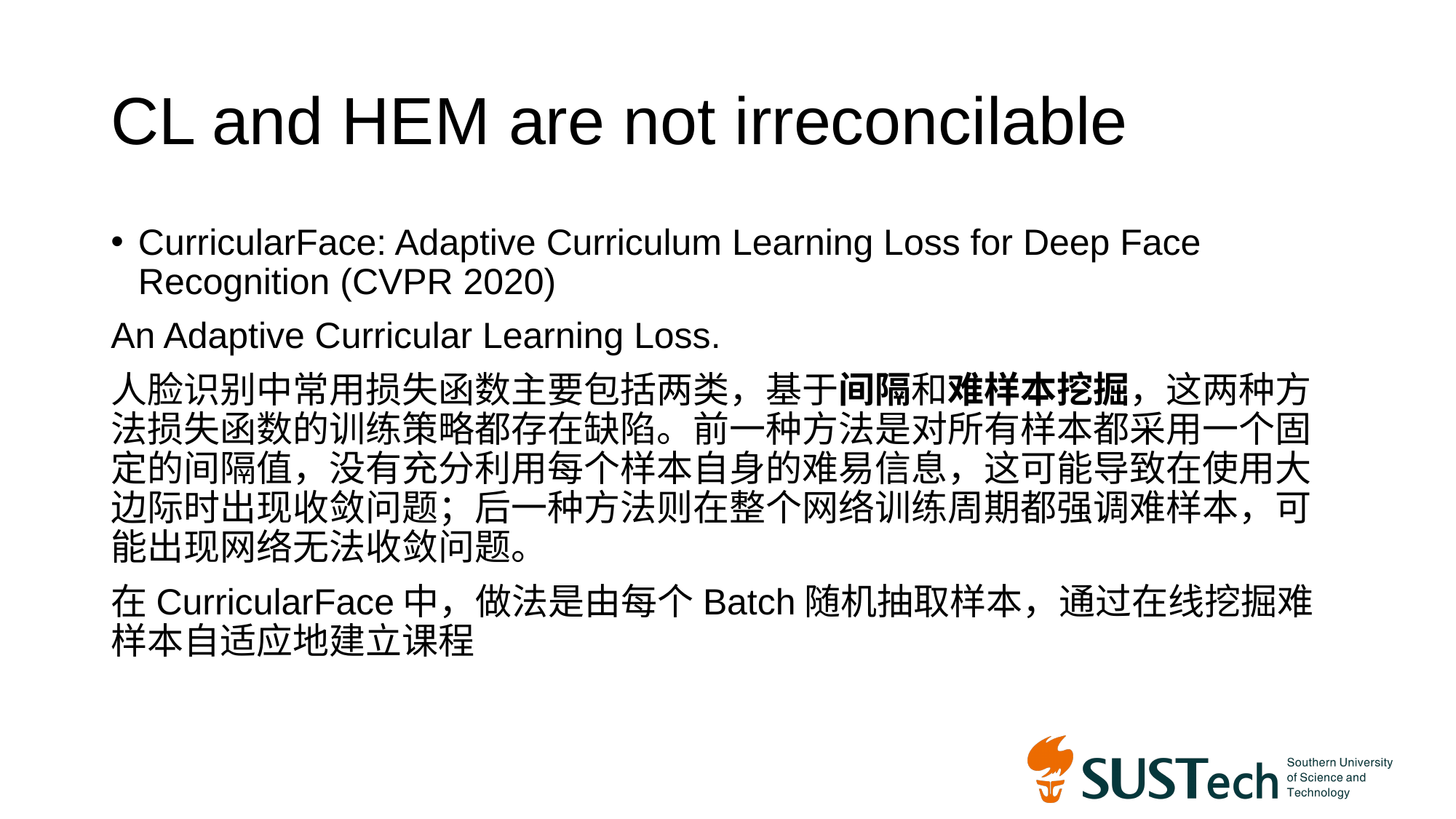

# CL and HEM are not irreconcilable
CurricularFace: Adaptive Curriculum Learning Loss for Deep Face Recognition (CVPR 2020)
An Adaptive Curricular Learning Loss.
人脸识别中常用损失函数主要包括两类，基于间隔和难样本挖掘，这两种方法损失函数的训练策略都存在缺陷。前一种方法是对所有样本都采用一个固定的间隔值，没有充分利用每个样本自身的难易信息，这可能导致在使用大边际时出现收敛问题；后一种方法则在整个网络训练周期都强调难样本，可能出现网络无法收敛问题。
在CurricularFace中，做法是由每个Batch随机抽取样本，通过在线挖掘难样本自适应地建立课程